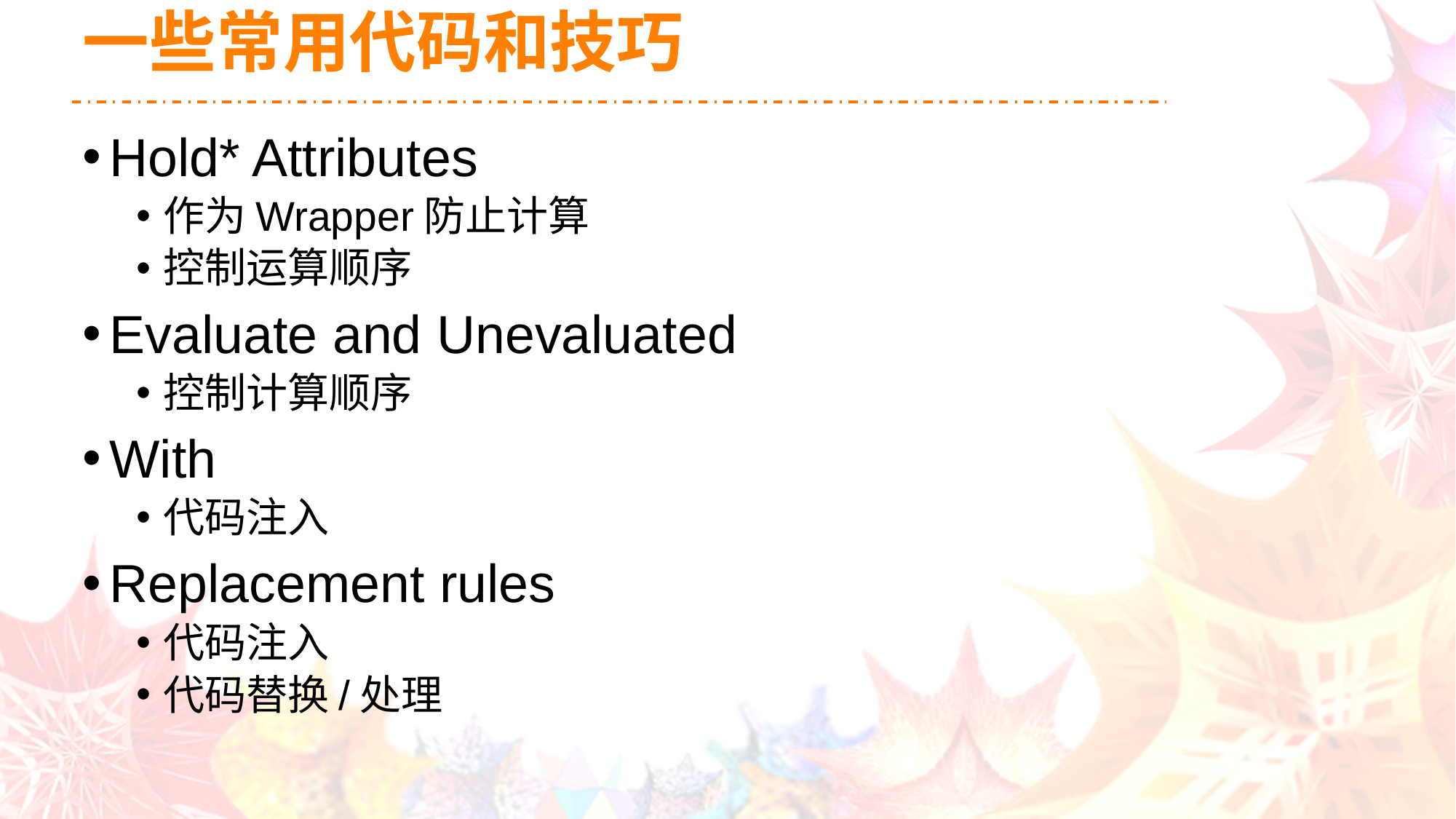

# 一些常用代码和技巧
Hold* Attributes
作为Wrapper防止计算
控制运算顺序
Evaluate and Unevaluated
控制计算顺序
With
代码注入
Replacement rules
代码注入
代码替换/处理